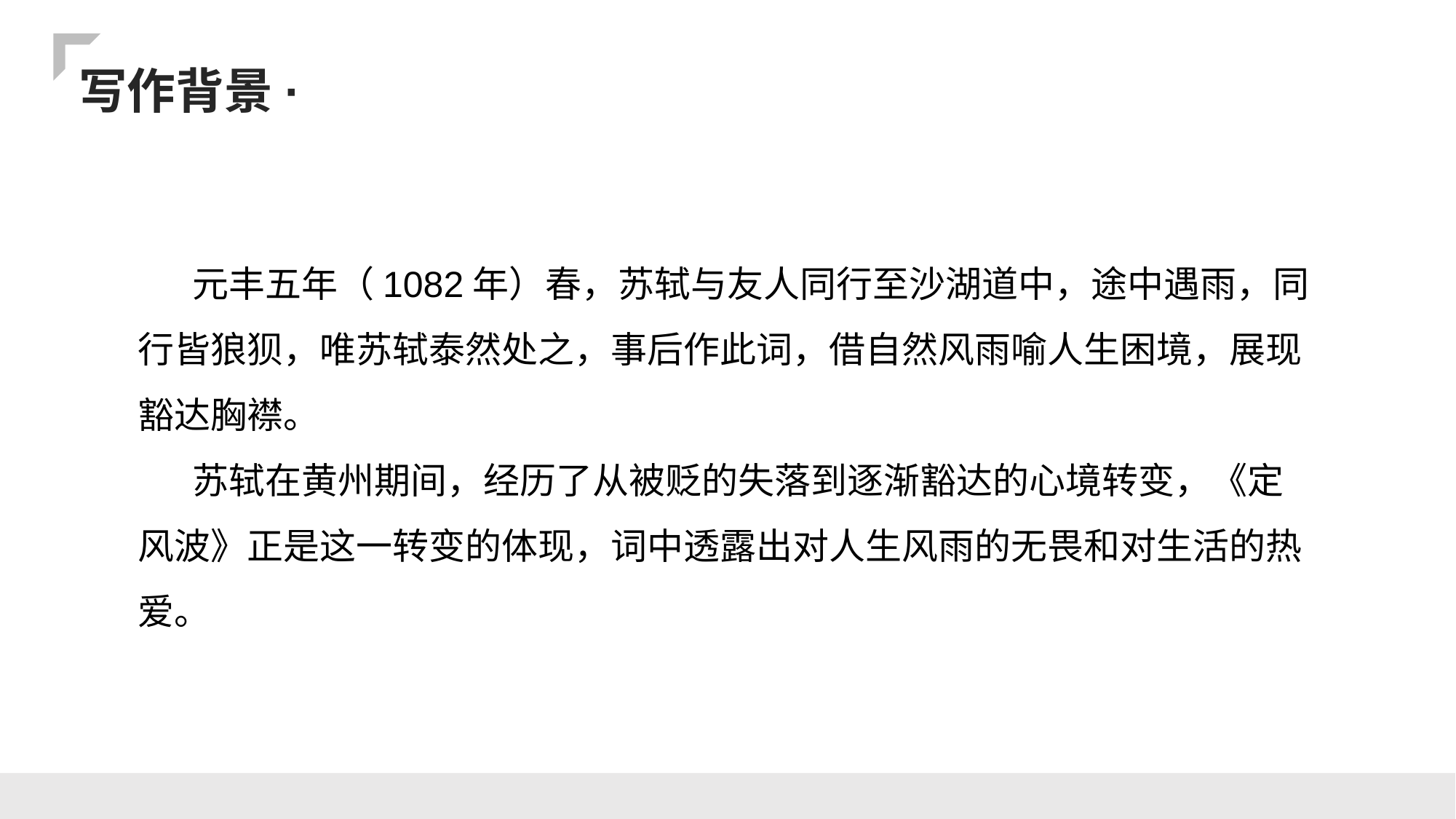

写作背景·
元丰五年（1082年）春，苏轼与友人同行至沙湖道中，途中遇雨，同行皆狼狈，唯苏轼泰然处之，事后作此词，借自然风雨喻人生困境，展现豁达胸襟。
苏轼在黄州期间，经历了从被贬的失落到逐渐豁达的心境转变，《定风波》正是这一转变的体现，词中透露出对人生风雨的无畏和对生活的热爱。